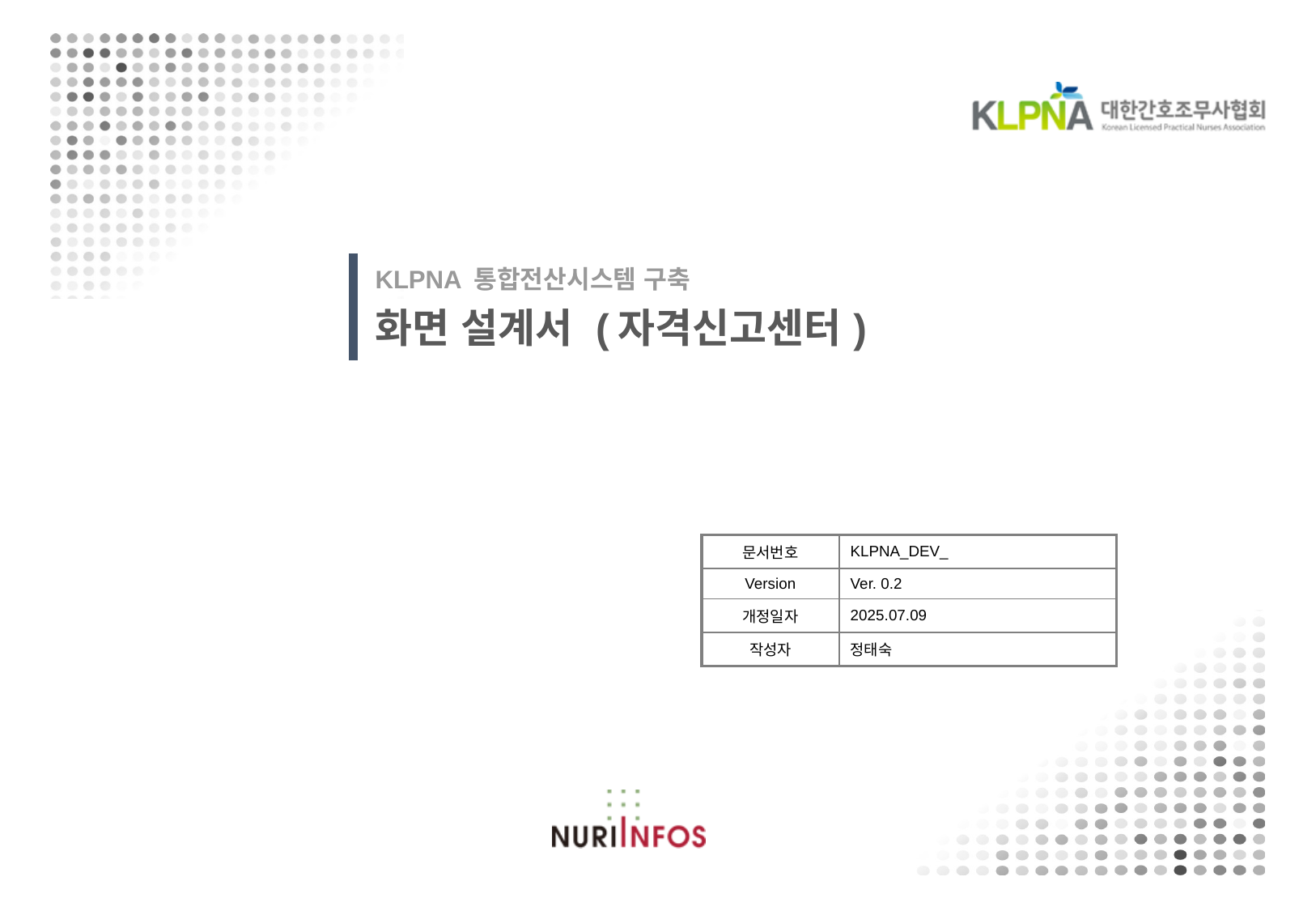

| 문서번호 | KLPNA\_DEV\_ |
| --- | --- |
| Version | Ver. 0.2 |
| 개정일자 | 2025.07.09 |
| 작성자 | 정태숙 |